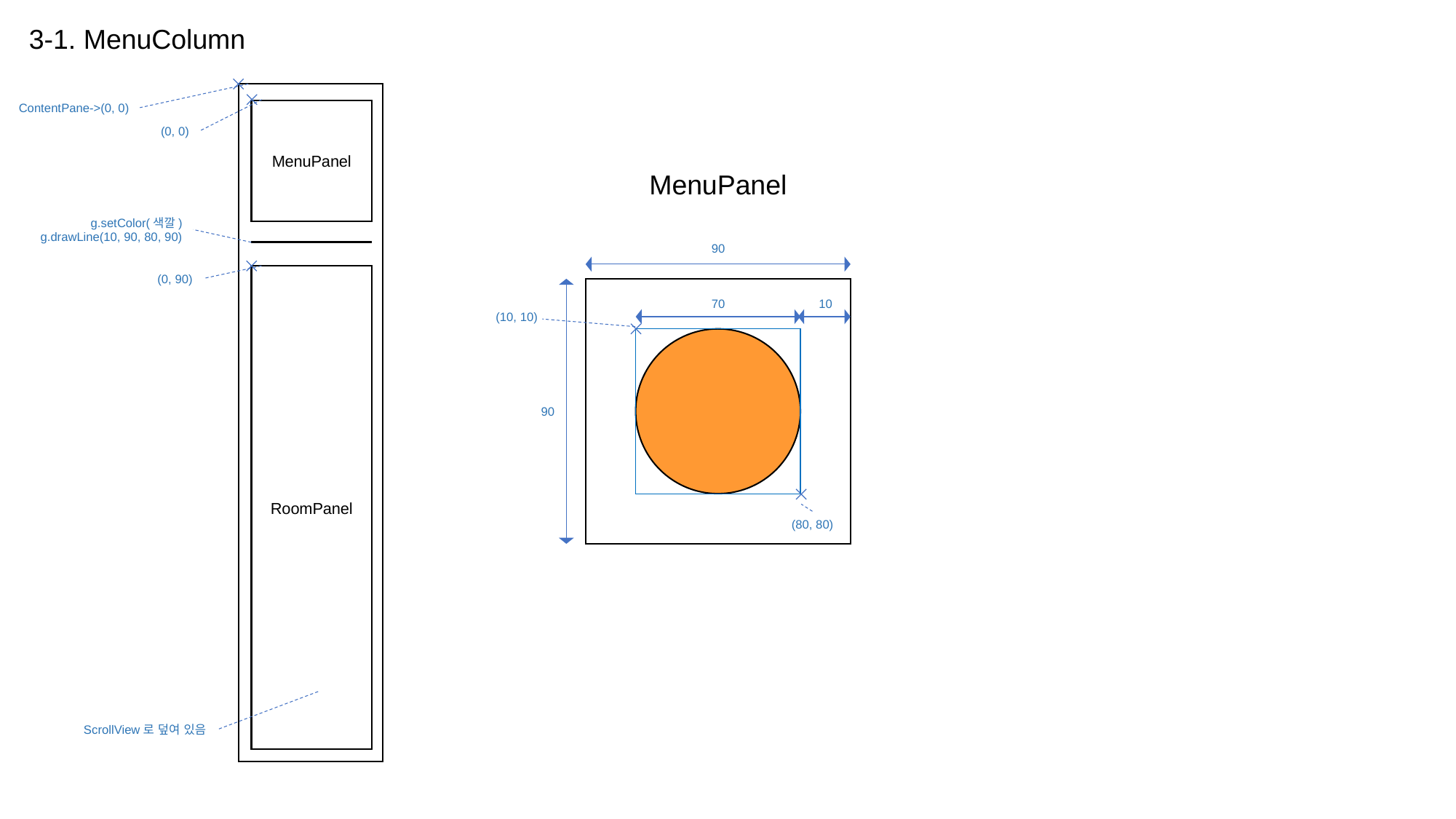

3-1. MenuColumn

MenuPanel
RoomPanel

ContentPane->(0, 0)
(0, 0)
MenuPanel
g.setColor(색깔)
g.drawLine(10, 90, 80, 90)
90

(0, 90)

70
10
(10, 10)

90

(80, 80)
ScrollView로 덮여 있음